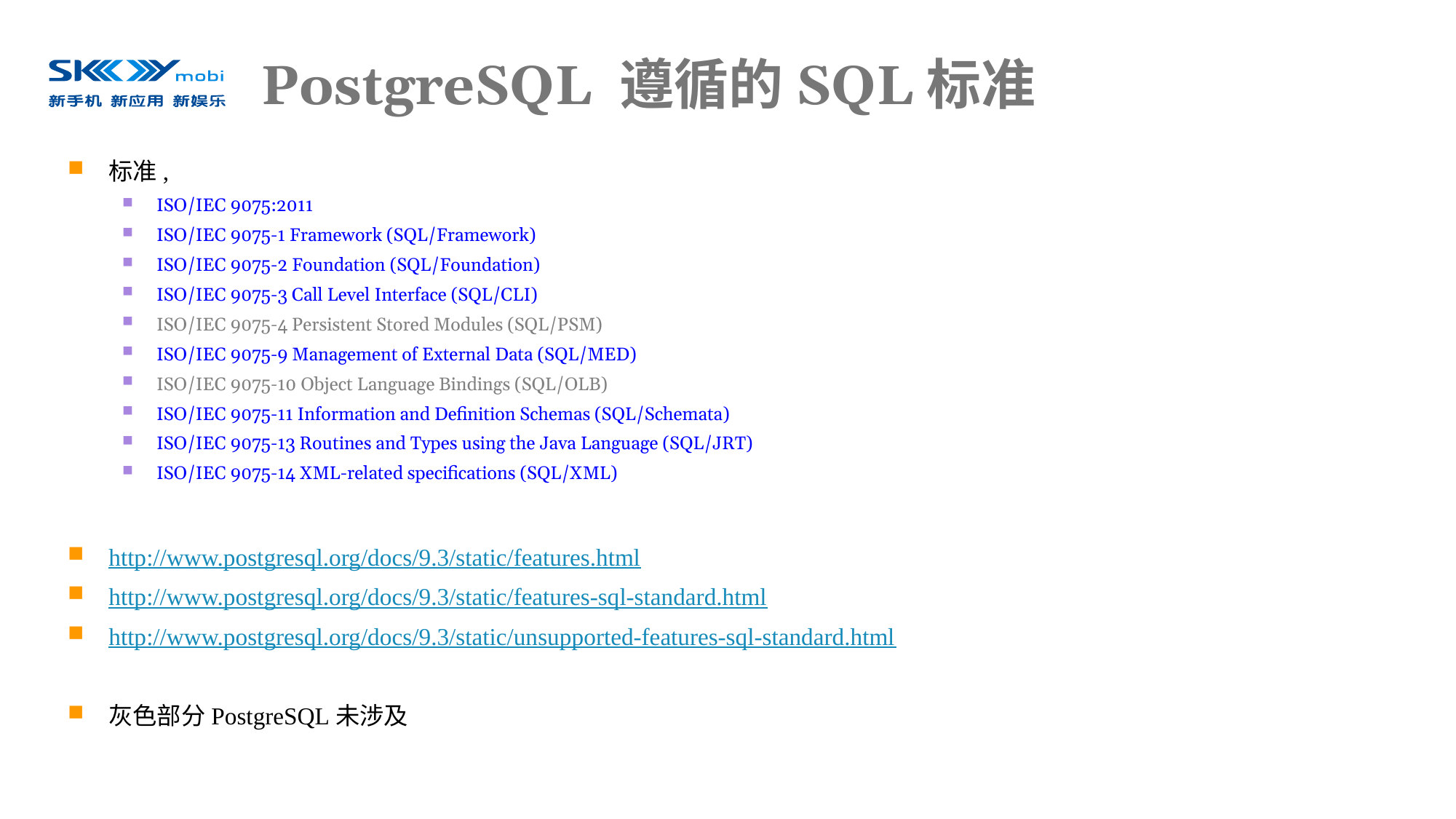

# PostgreSQL 遵循的SQL标准
标准,
ISO/IEC 9075:2011
ISO/IEC 9075-1 Framework (SQL/Framework)
ISO/IEC 9075-2 Foundation (SQL/Foundation)
ISO/IEC 9075-3 Call Level Interface (SQL/CLI)
ISO/IEC 9075-4 Persistent Stored Modules (SQL/PSM)
ISO/IEC 9075-9 Management of External Data (SQL/MED)
ISO/IEC 9075-10 Object Language Bindings (SQL/OLB)
ISO/IEC 9075-11 Information and Definition Schemas (SQL/Schemata)
ISO/IEC 9075-13 Routines and Types using the Java Language (SQL/JRT)
ISO/IEC 9075-14 XML-related specifications (SQL/XML)

http://www.postgresql.org/docs/9.3/static/features.html
http://www.postgresql.org/docs/9.3/static/features-sql-standard.html
http://www.postgresql.org/docs/9.3/static/unsupported-features-sql-standard.html

灰色部分PostgreSQL未涉及